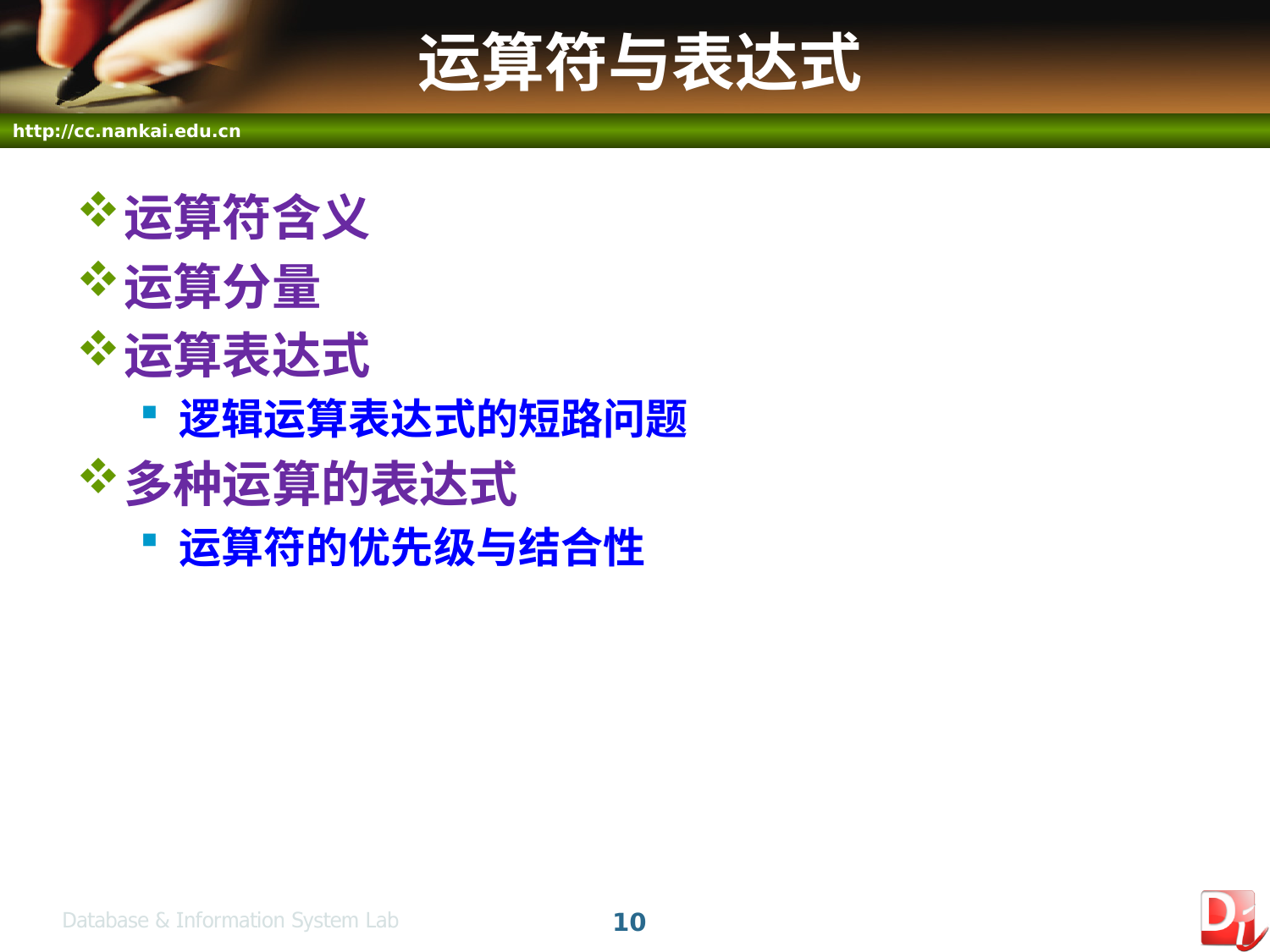

# 运算符与表达式
运算符含义
运算分量
运算表达式
逻辑运算表达式的短路问题
多种运算的表达式
运算符的优先级与结合性
10
Database & Information System Lab